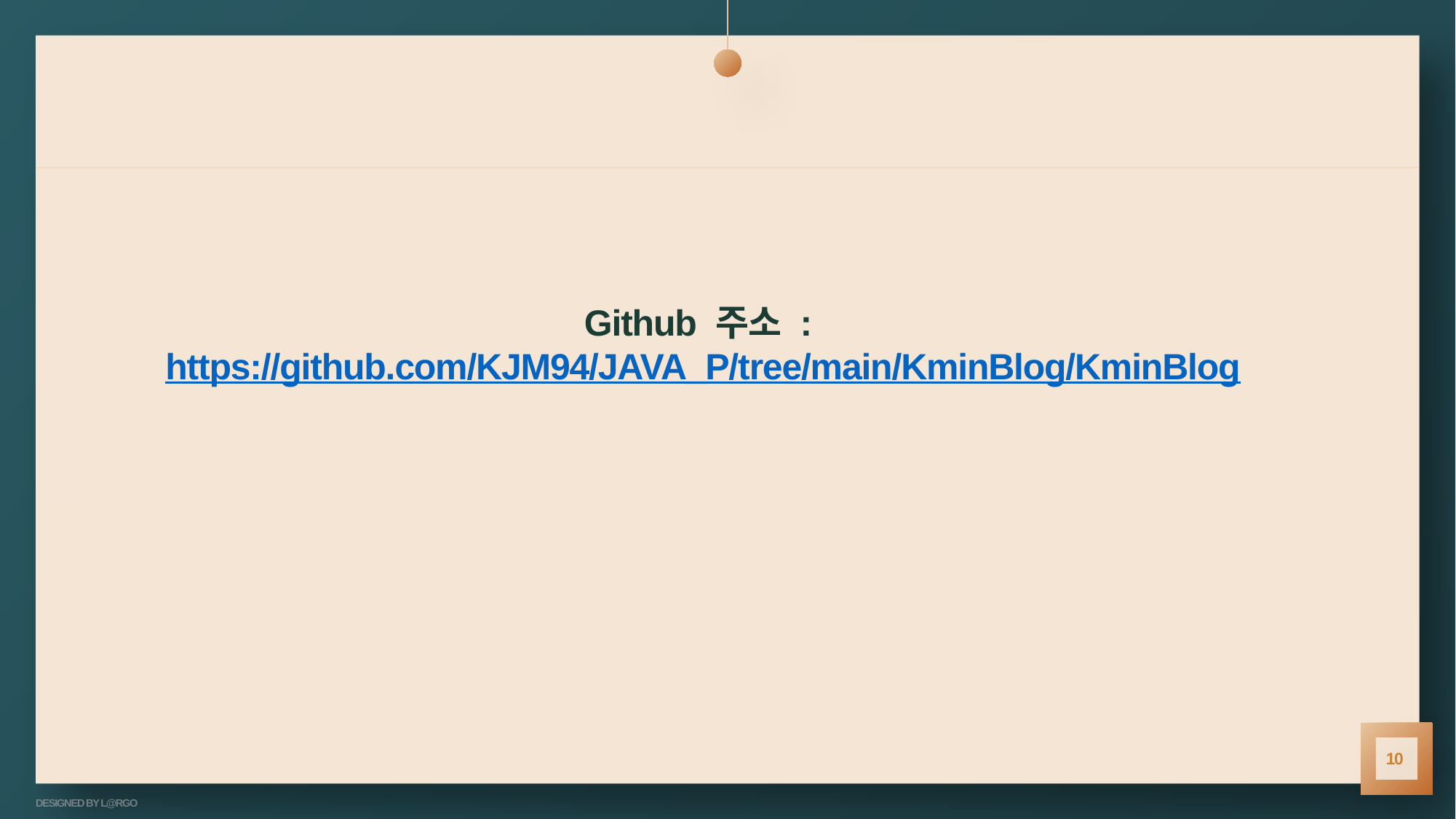

# Github 주소 : https://github.com/KJM94/JAVA_P/tree/main/KminBlog/KminBlog
10
DESIGNED BY L@RGO